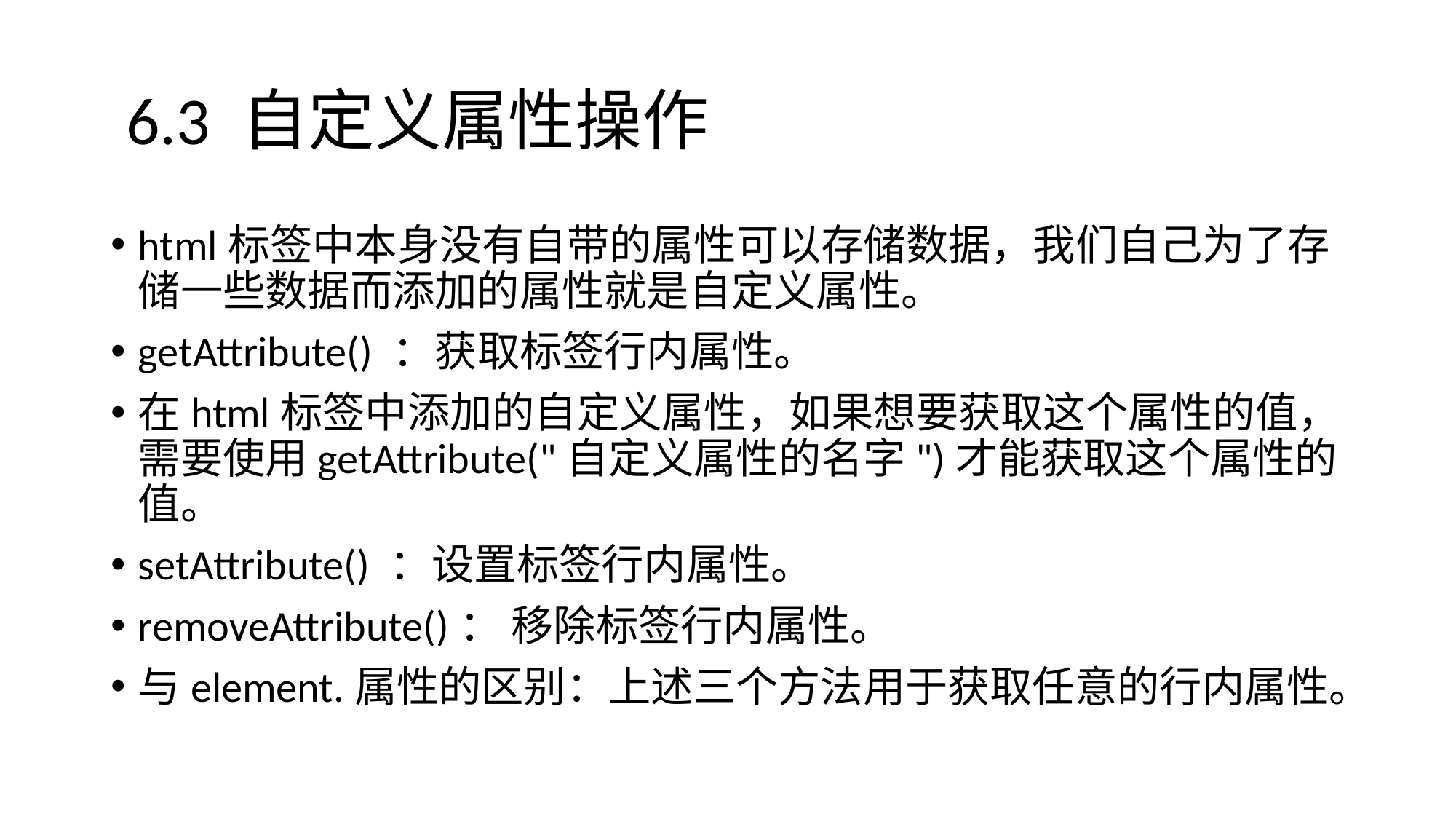

# 6.3 自定义属性操作
html标签中本身没有自带的属性可以存储数据，我们自己为了存储一些数据而添加的属性就是自定义属性。
getAttribute() ：获取标签行内属性。
在html标签中添加的自定义属性，如果想要获取这个属性的值，需要使用getAttribute("自定义属性的名字")才能获取这个属性的值。
setAttribute() ：设置标签行内属性。
removeAttribute()： 移除标签行内属性。
与element.属性的区别：上述三个方法用于获取任意的行内属性。